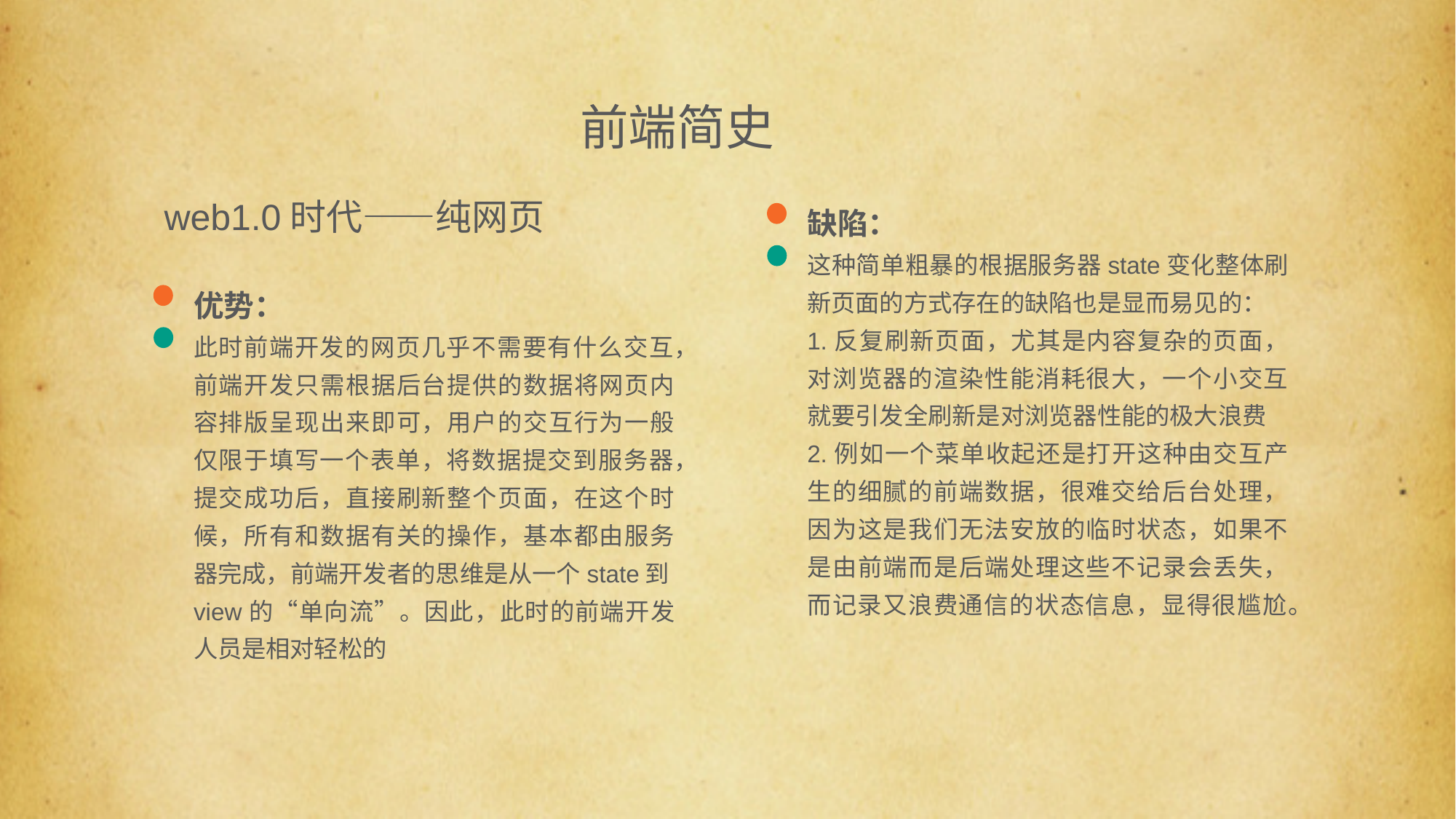

前端简史
web1.0时代——纯网页
缺陷：
这种简单粗暴的根据服务器state变化整体刷新页面的方式存在的缺陷也是显而易见的：
1.反复刷新页面，尤其是内容复杂的页面，对浏览器的渲染性能消耗很大，一个小交互就要引发全刷新是对浏览器性能的极大浪费
2.例如一个菜单收起还是打开这种由交互产生的细腻的前端数据，很难交给后台处理，因为这是我们无法安放的临时状态，如果不是由前端而是后端处理这些不记录会丢失，而记录又浪费通信的状态信息，显得很尴尬。

优势：
此时前端开发的网页几乎不需要有什么交互，前端开发只需根据后台提供的数据将网页内容排版呈现出来即可，用户的交互行为一般仅限于填写一个表单，将数据提交到服务器，提交成功后，直接刷新整个页面，在这个时候，所有和数据有关的操作，基本都由服务器完成，前端开发者的思维是从一个state到view的“单向流”。因此，此时的前端开发人员是相对轻松的